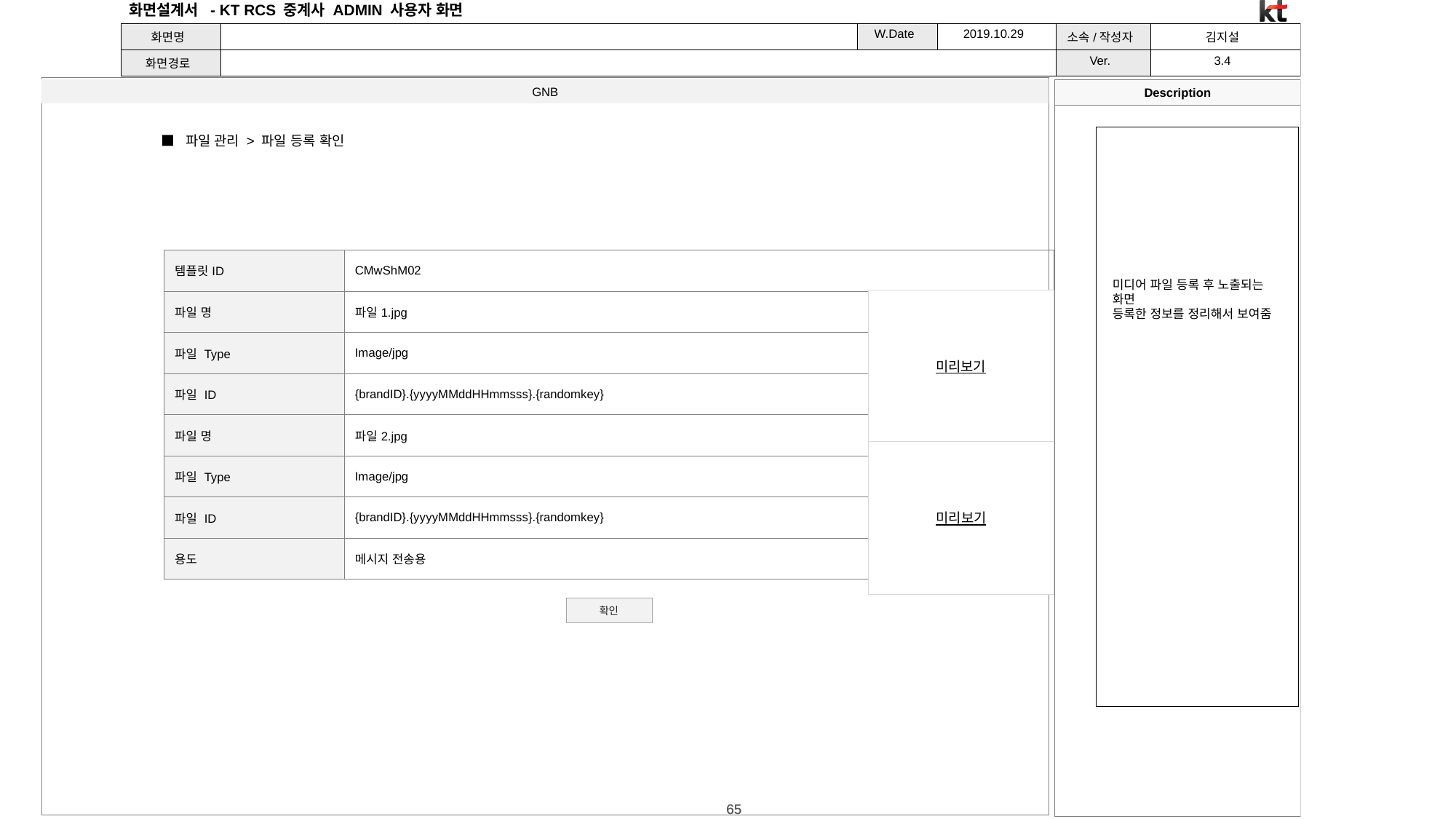

■  파일 관리 > 파일 등록 확인
| 템플릿ID | CMwShM02 |
| --- | --- |
| 파일 명 | 파일1.jpg |
| 파일 Type | Image/jpg |
| 파일 ID | {brandID}.{yyyyMMddHHmmsss}.{randomkey} |
| 파일 명 | 파일2.jpg |
| 파일 Type | Image/jpg |
| 파일 ID | {brandID}.{yyyyMMddHHmmsss}.{randomkey} |
| 용도 | 메시지 전송용 |
미디어 파일 등록 후 노출되는 화면
등록한 정보를 정리해서 보여줌
미리보기
미리보기
확인